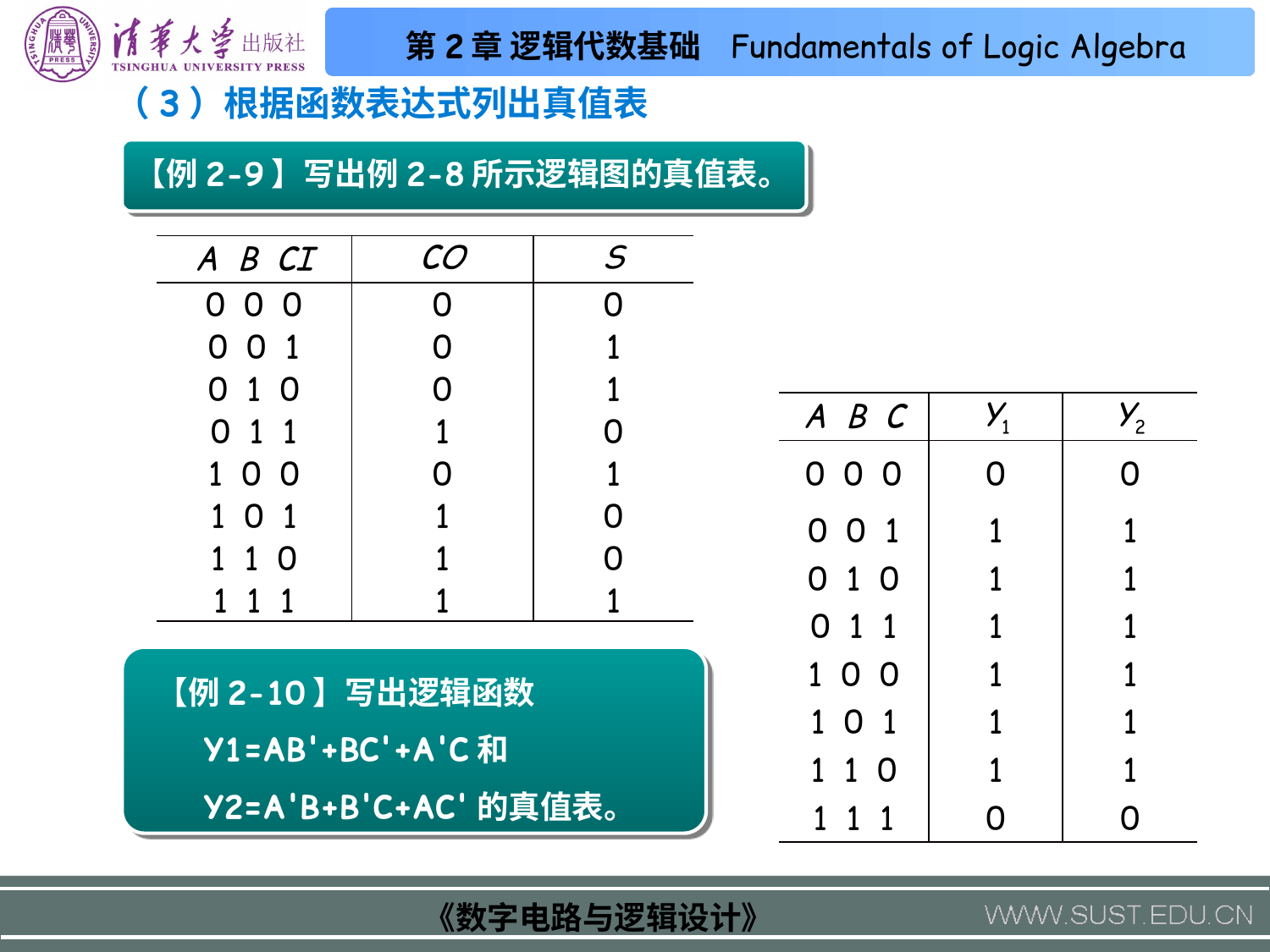

（3）根据函数表达式列出真值表

【例2-9】写出例2-8所示逻辑图的真值表。
| A B CI | CO | S |
| --- | --- | --- |
| 0 0 0 | 0 | 0 |
| 0 0 1 | 0 | 1 |
| 0 1 0 | 0 | 1 |
| 0 1 1 | 1 | 0 |
| 1 0 0 | 0 | 1 |
| 1 0 1 | 1 | 0 |
| 1 1 0 | 1 | 0 |
| 1 1 1 | 1 | 1 |
| A B C | Y1 | Y2 |
| --- | --- | --- |
| 0 0 0 | 0 | 0 |
| 0 0 1 | 1 | 1 |
| 0 1 0 | 1 | 1 |
| 0 1 1 | 1 | 1 |
| 1 0 0 | 1 | 1 |
| 1 0 1 | 1 | 1 |
| 1 1 0 | 1 | 1 |
| 1 1 1 | 0 | 0 |

【例2-10】写出逻辑函数Y1=AB'+BC'+A'C和Y2=A'B+B'C+AC'的真值表。